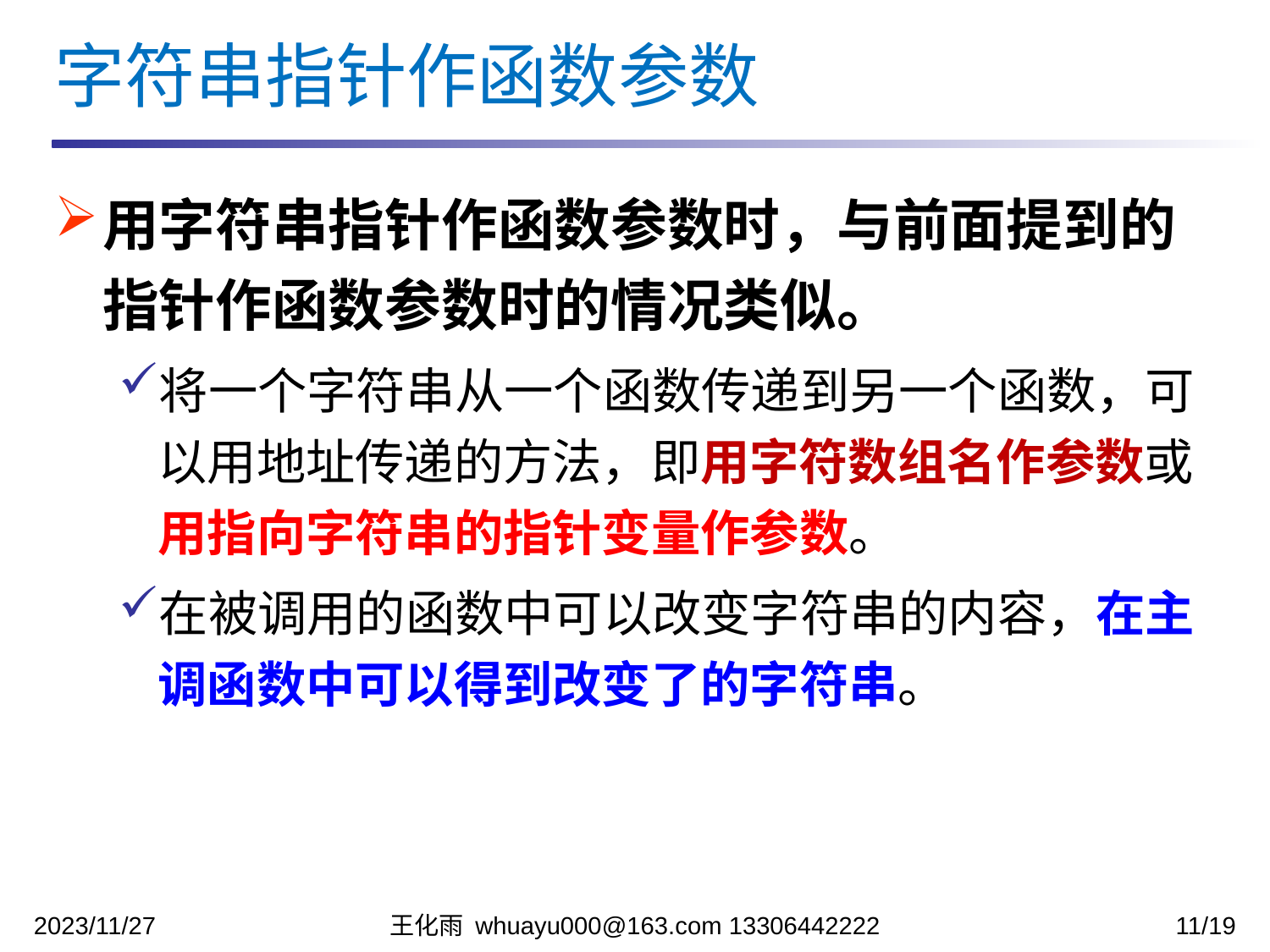

字符串指针作函数参数
用字符串指针作函数参数时，与前面提到的指针作函数参数时的情况类似。
将一个字符串从一个函数传递到另一个函数，可以用地址传递的方法，即用字符数组名作参数或用指向字符串的指针变量作参数。
在被调用的函数中可以改变字符串的内容，在主调函数中可以得到改变了的字符串。
2023/11/27
王化雨 whuayu000@163.com 13306442222
11/19